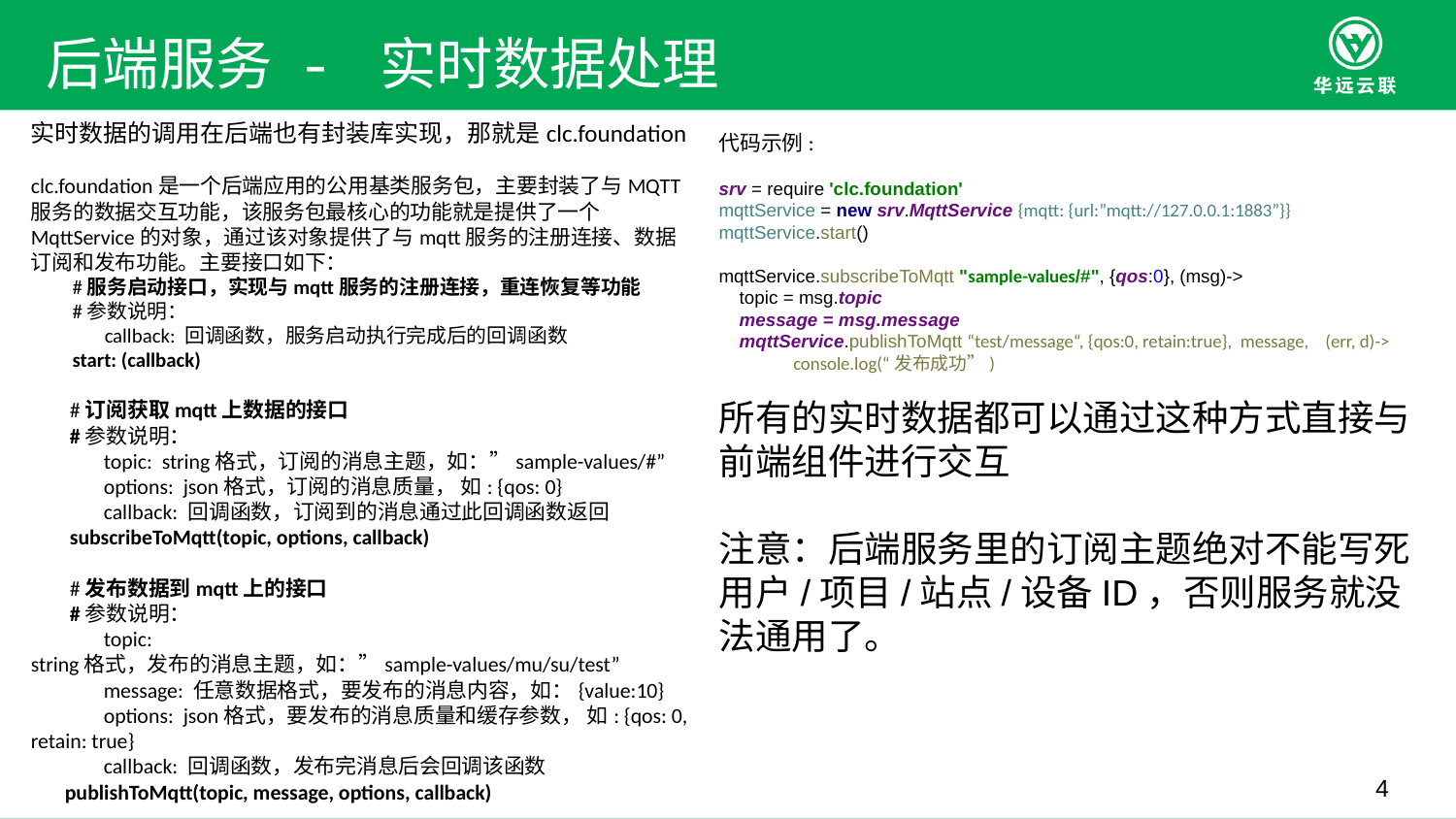

后端服务 - 实时数据处理
实时数据的调用在后端也有封装库实现，那就是clc.foundation

clc.foundation是一个后端应用的公用基类服务包，主要封装了与MQTT服务的数据交互功能，该服务包最核心的功能就是提供了一个MqttService的对象，通过该对象提供了与mqtt服务的注册连接、数据订阅和发布功能。主要接口如下：
         #服务启动接口，实现与mqtt服务的注册连接，重连恢复等功能
         #参数说明：                callback: 回调函数，服务启动执行完成后的回调函数
         start: (callback)
         #订阅获取mqtt上数据的接口        #参数说明：               topic:  string格式，订阅的消息主题，如：”sample-values/#”               options:  json格式，订阅的消息质量， 如: {qos: 0}               callback: 回调函数，订阅到的消息通过此回调函数返回        subscribeToMqtt(topic, options, callback)
         #发布数据到mqtt上的接口        #参数说明：               topic:  string格式，发布的消息主题，如：”sample-values/mu/su/test”               message: 任意数据格式，要发布的消息内容，如：{value:10}               options:  json格式，要发布的消息质量和缓存参数， 如: {qos: 0, retain: true}               callback: 回调函数，发布完消息后会回调该函数       publishToMqtt(topic, message, options, callback)

代码示例:
srv = require 'clc.foundation'
mqttService = new srv.MqttService {mqtt: {url:”mqtt://127.0.0.1:1883”}}
mqttService.start() mqttService.subscribeToMqtt "sample-values/#", {qos:0}, (msg)->    topic = msg.topic    message = msg.message    mqttService.publishToMqtt “test/message“, {qos:0, retain:true},  message,    (err, d)->                  console.log(“发布成功”)

所有的实时数据都可以通过这种方式直接与前端组件进行交互

注意：后端服务里的订阅主题绝对不能写死用户/项目/站点/设备ID，否则服务就没法通用了。